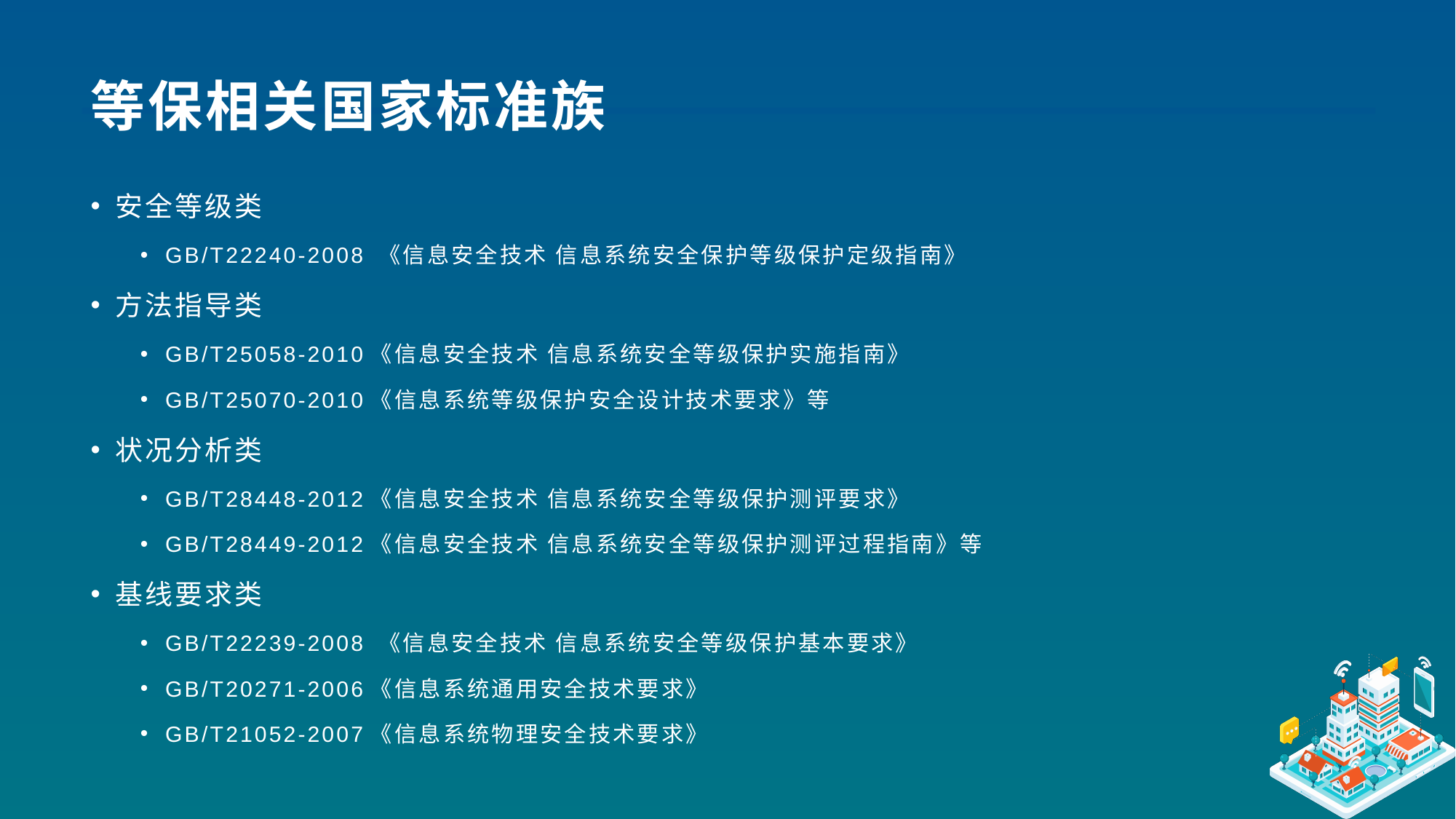

# 等保相关国家标准族
安全等级类
GB/T22240-2008 《信息安全技术 信息系统安全保护等级保护定级指南》
方法指导类
GB/T25058-2010《信息安全技术 信息系统安全等级保护实施指南》
GB/T25070-2010《信息系统等级保护安全设计技术要求》等
状况分析类
GB/T28448-2012《信息安全技术 信息系统安全等级保护测评要求》
GB/T28449-2012《信息安全技术 信息系统安全等级保护测评过程指南》等
基线要求类
GB/T22239-2008 《信息安全技术 信息系统安全等级保护基本要求》
GB/T20271-2006《信息系统通用安全技术要求》
GB/T21052-2007《信息系统物理安全技术要求》